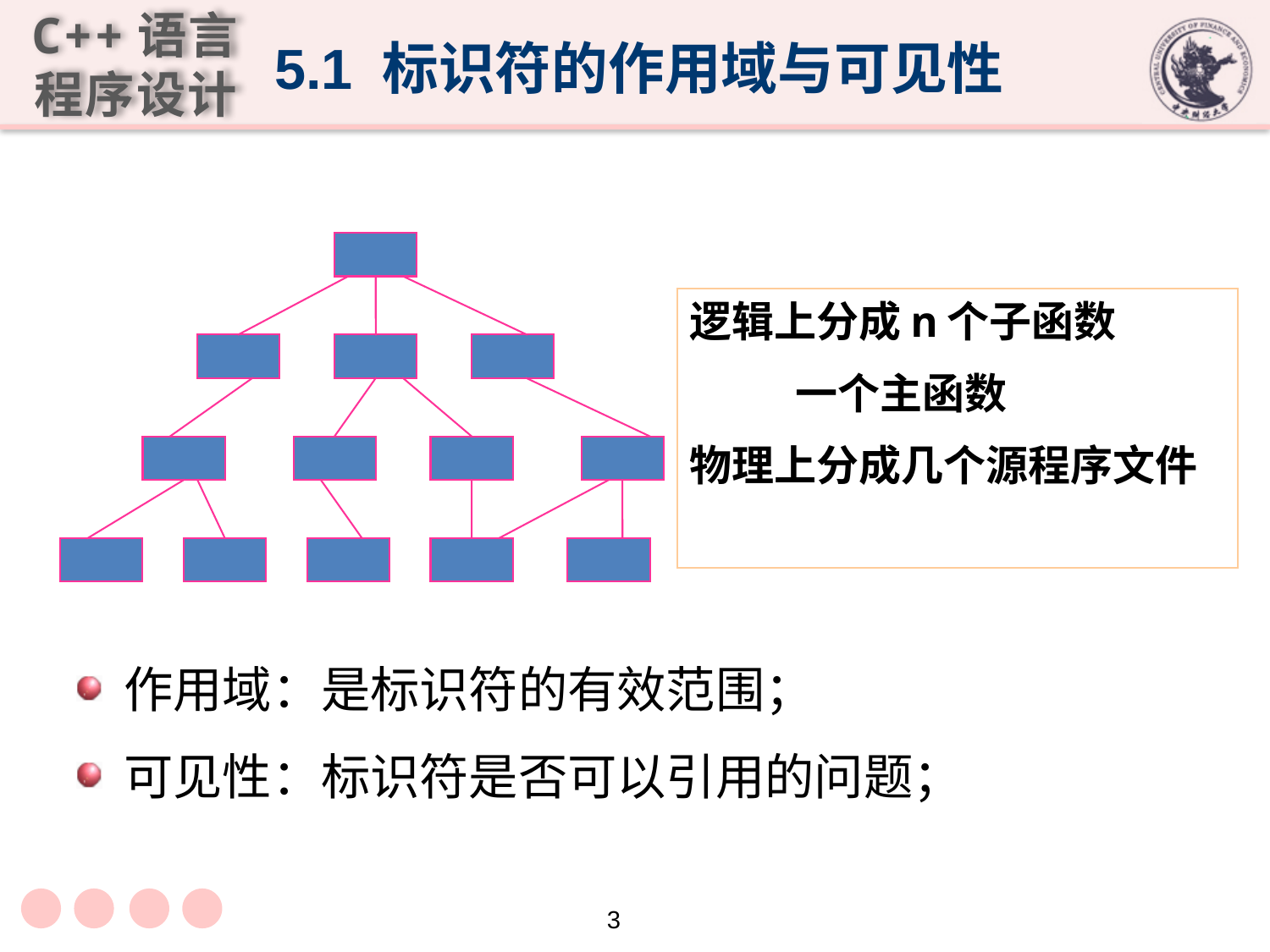

5.1 标识符的作用域与可见性

逻辑上分成n个子函数
          一个主函数
物理上分成几个源程序文件

作用域：是标识符的有效范围；
可见性：标识符是否可以引用的问题；
3